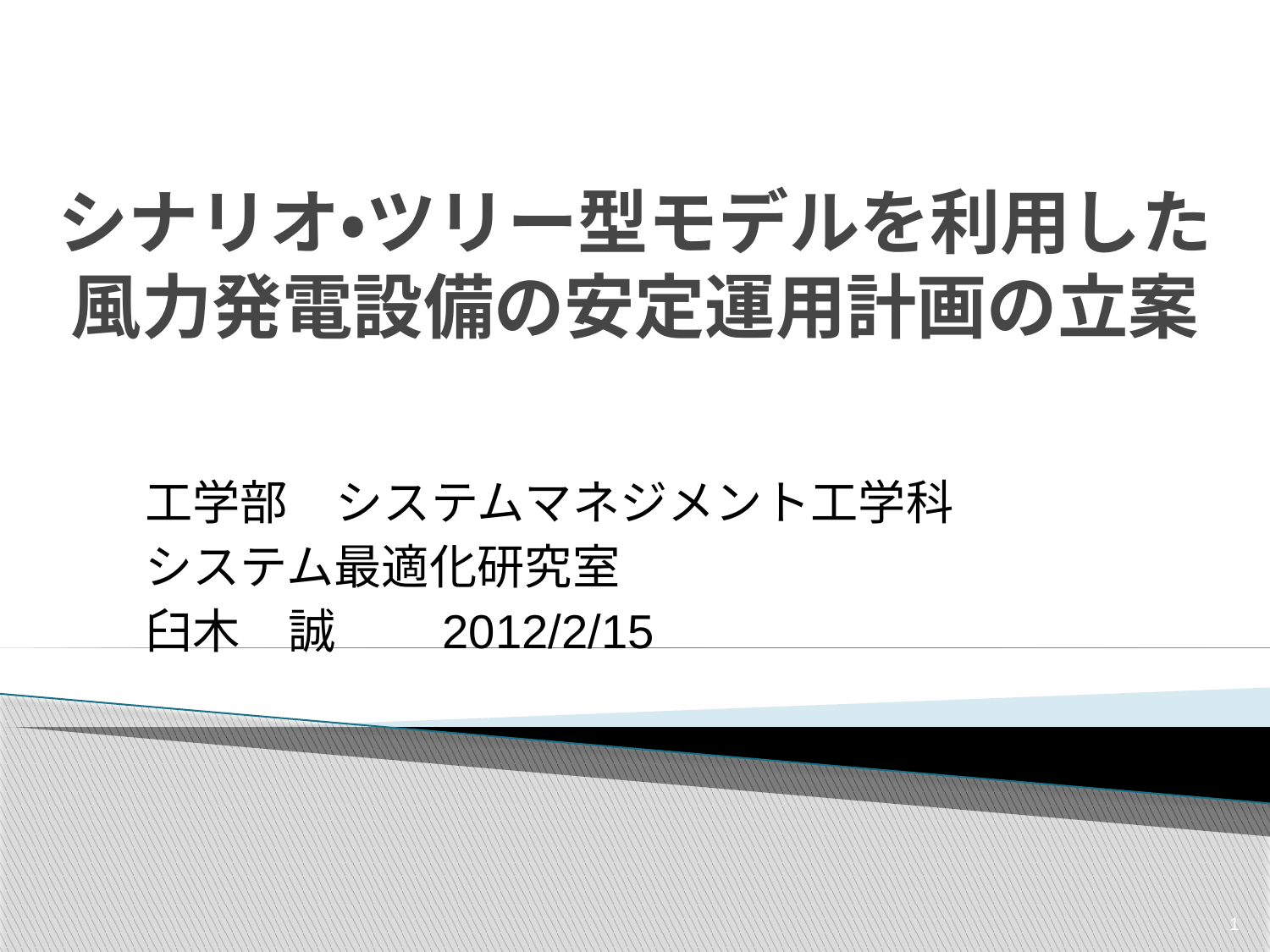

# シナリオ・ツリー型モデルを利用した 風力発電設備の安定運用計画の立案
工学部　システムマネジメント工学科
システム最適化研究室
臼木　誠　　2012/2/15

1